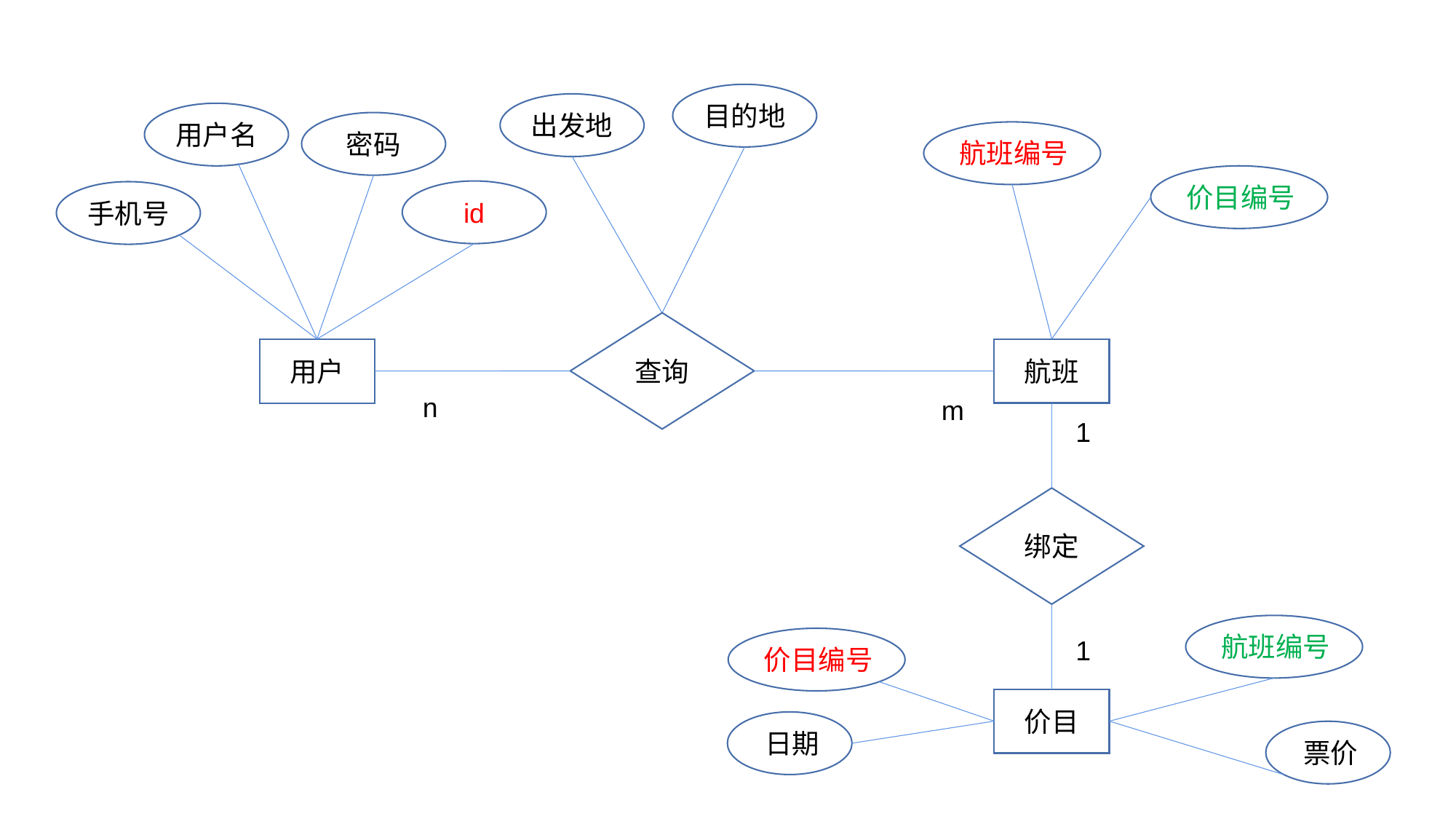

目的地

出发地

用户名

密码

航班编号

价目编号

id

手机号

查询

航班

用户
n
m
1

绑定

航班编号

价目编号
1

价目

日期

票价